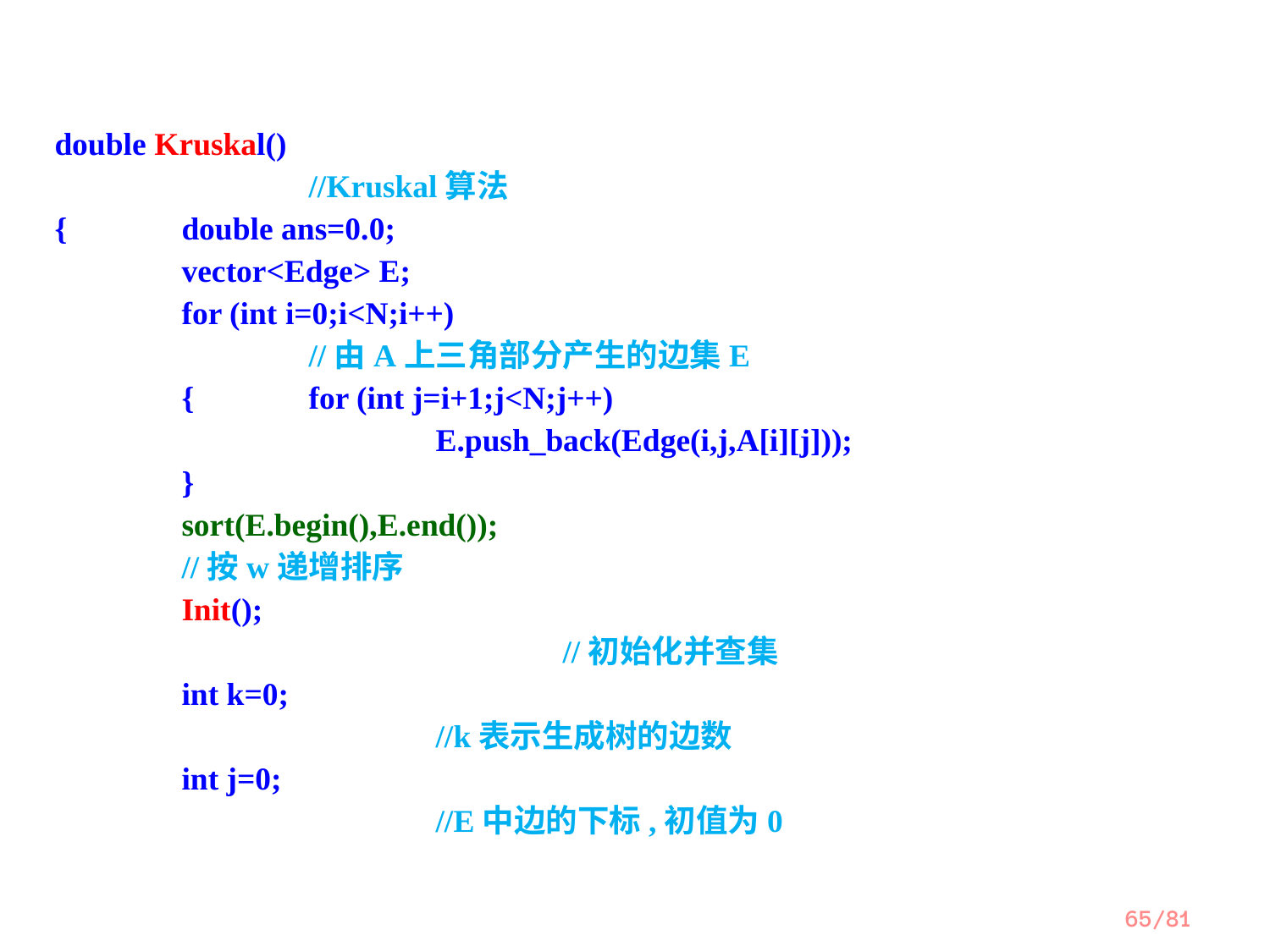

double Kruskal()										//Kruskal算法
{	double ans=0.0;
	vector<Edge> E;
	for (int i=0;i<N;i++)								//由A上三角部分产生的边集E
	{	for (int j=i+1;j<N;j++)
			E.push_back(Edge(i,j,A[i][j]));
	}
	sort(E.begin(),E.end());							//按w递增排序
	Init();												//初始化并查集
	int k=0;											//k表示生成树的边数
	int j=0;											//E中边的下标,初值为0
65/81